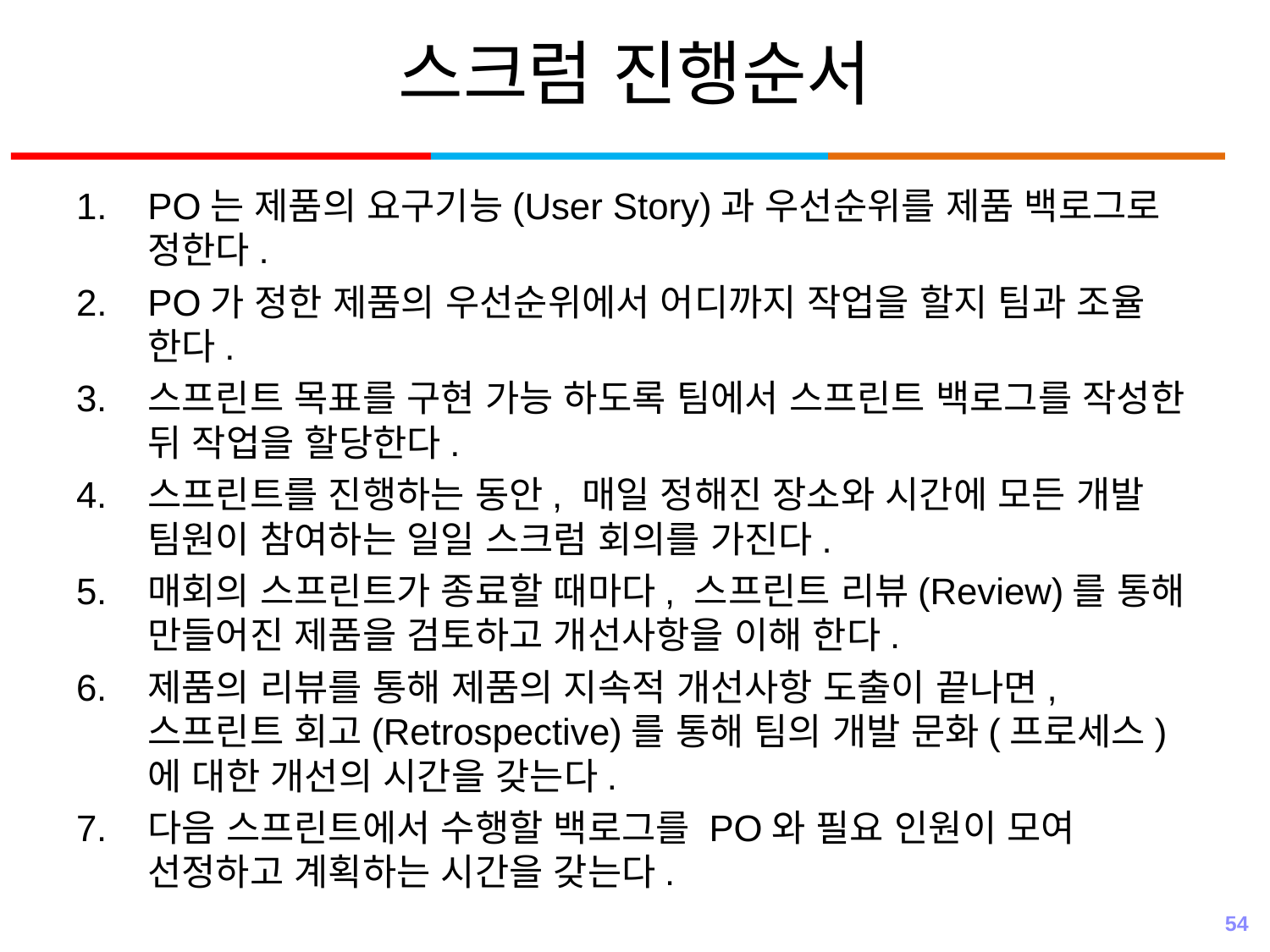

# 스크럼 진행순서
PO는 제품의 요구기능(User Story)과 우선순위를 제품 백로그로 정한다.
PO가 정한 제품의 우선순위에서 어디까지 작업을 할지 팀과 조율 한다.
스프린트 목표를 구현 가능 하도록 팀에서 스프린트 백로그를 작성한 뒤 작업을 할당한다.
스프린트를 진행하는 동안, 매일 정해진 장소와 시간에 모든 개발 팀원이 참여하는 일일 스크럼 회의를 가진다.
매회의 스프린트가 종료할 때마다, 스프린트 리뷰(Review)를 통해 만들어진 제품을 검토하고 개선사항을 이해 한다.
제품의 리뷰를 통해 제품의 지속적 개선사항 도출이 끝나면, 스프린트 회고(Retrospective)를 통해 팀의 개발 문화(프로세스)에 대한 개선의 시간을 갖는다.
다음 스프린트에서 수행할 백로그를 PO와 필요 인원이 모여 선정하고 계획하는 시간을 갖는다.
54